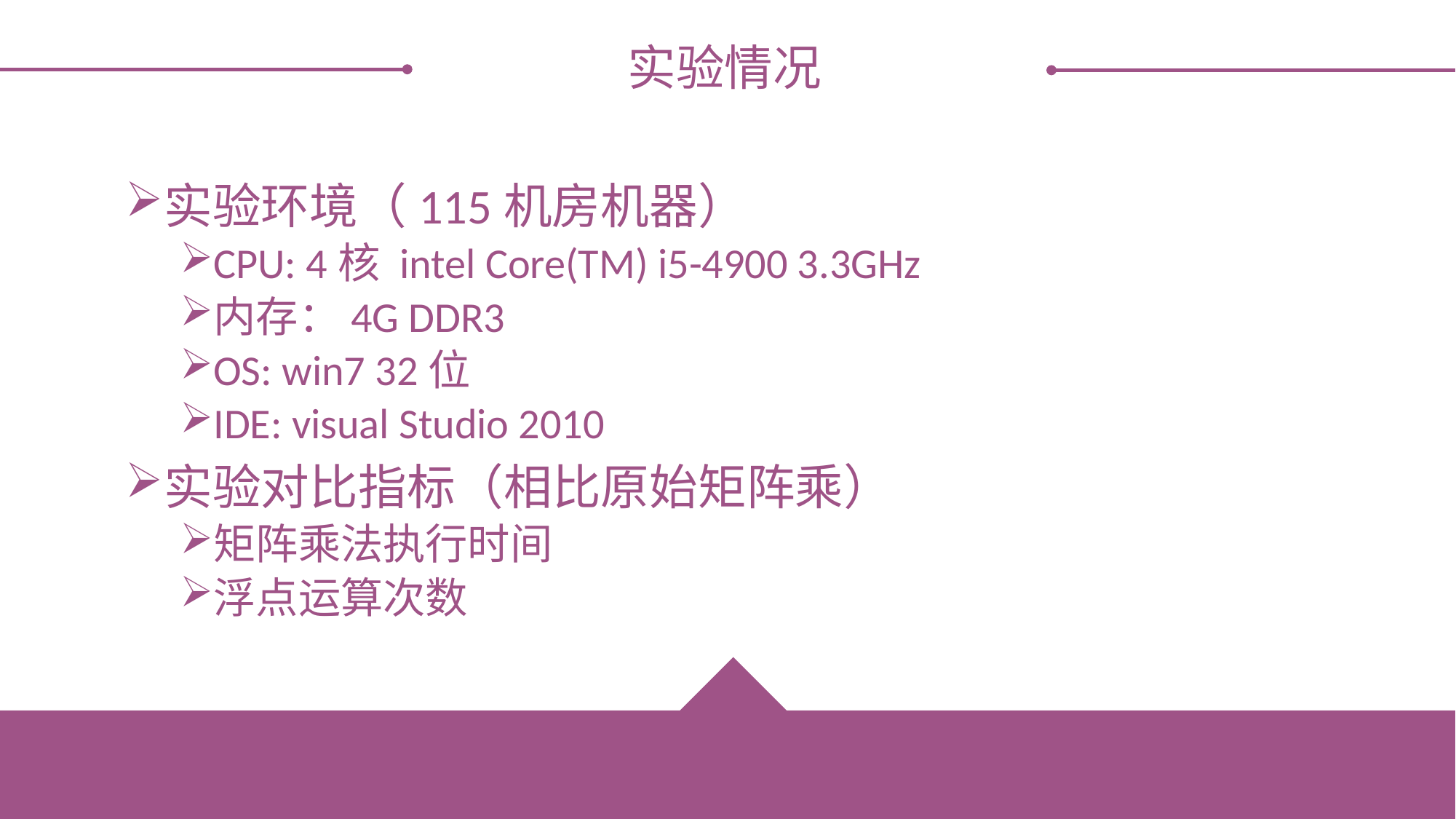

论文绪论
研究背景
研究方法
研究结果
论文总结

实验情况
实验环境（115机房机器）
CPU: 4核 intel Core(TM) i5-4900 3.3GHz
内存：4G DDR3
OS: win7 32位
IDE: visual Studio 2010
实验对比指标（相比原始矩阵乘）
矩阵乘法执行时间
浮点运算次数